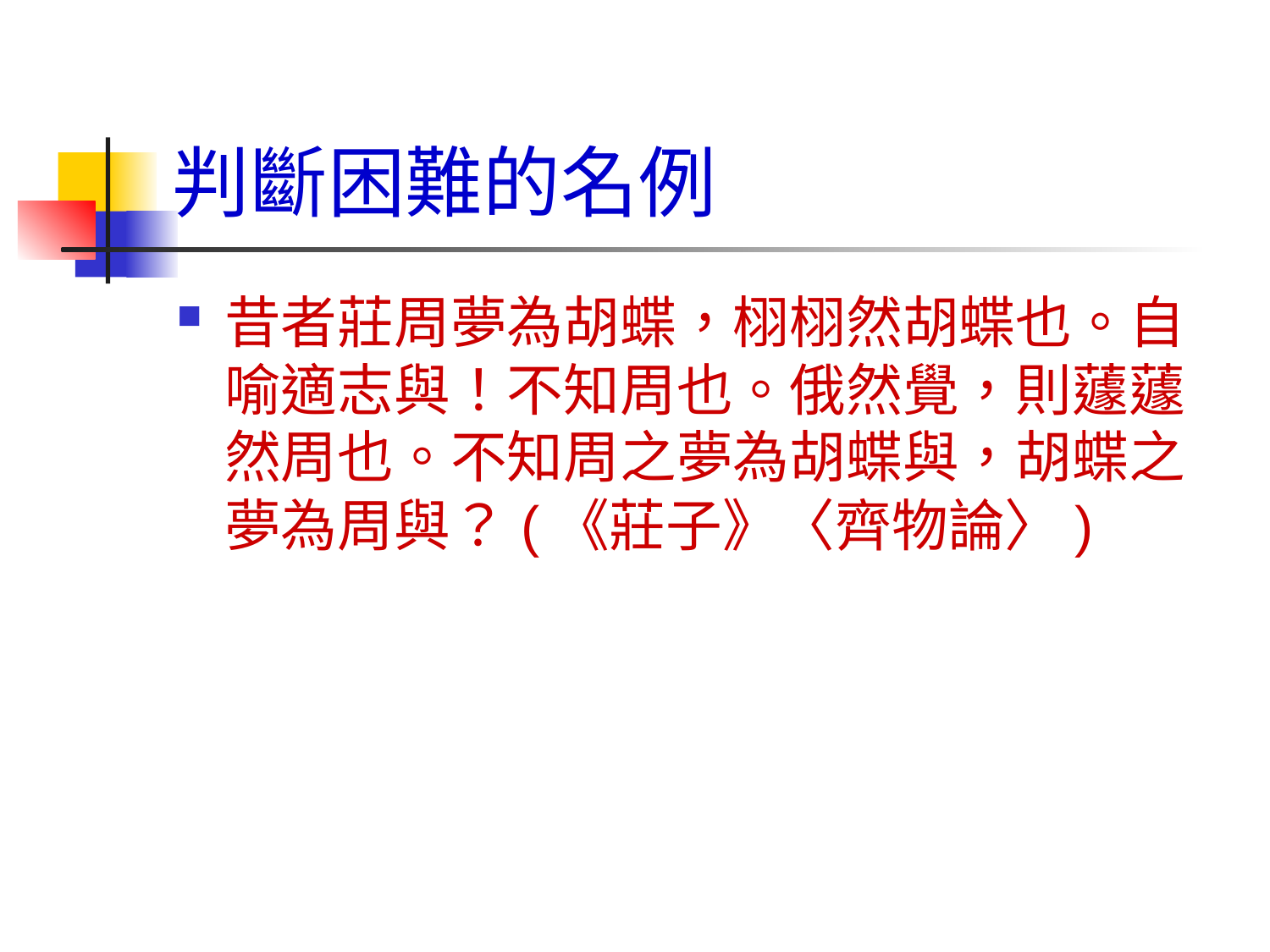

# 判斷困難的名例
昔者莊周夢為胡蝶，栩栩然胡蝶也。自喻適志與！不知周也。俄然覺，則蘧蘧然周也。不知周之夢為胡蝶與，胡蝶之夢為周與？(《莊子》〈齊物論〉)